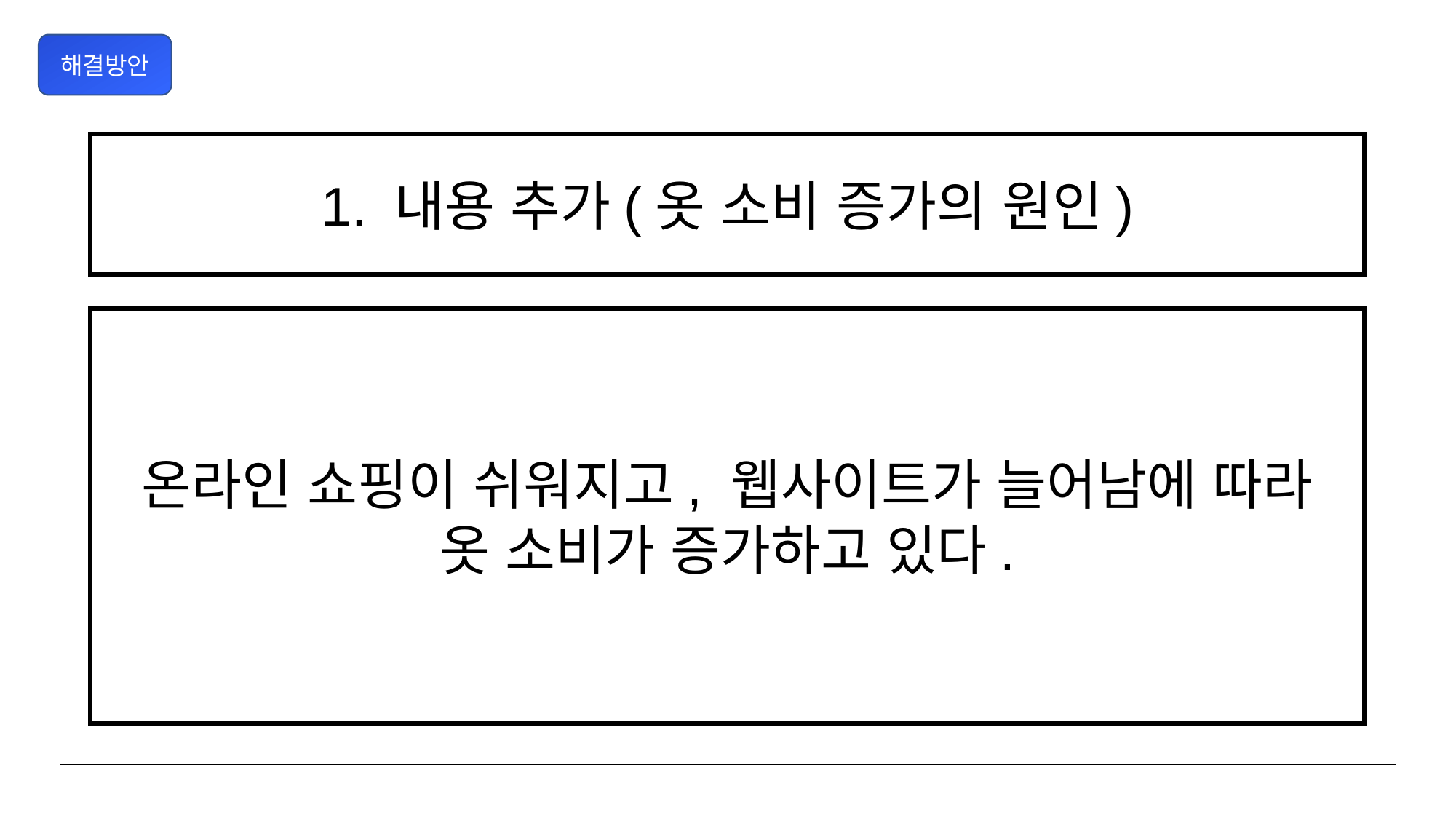

해결방안
1. 내용 추가(옷 소비 증가의 원인)
온라인 쇼핑이 쉬워지고, 웹사이트가 늘어남에 따라
옷 소비가 증가하고 있다.